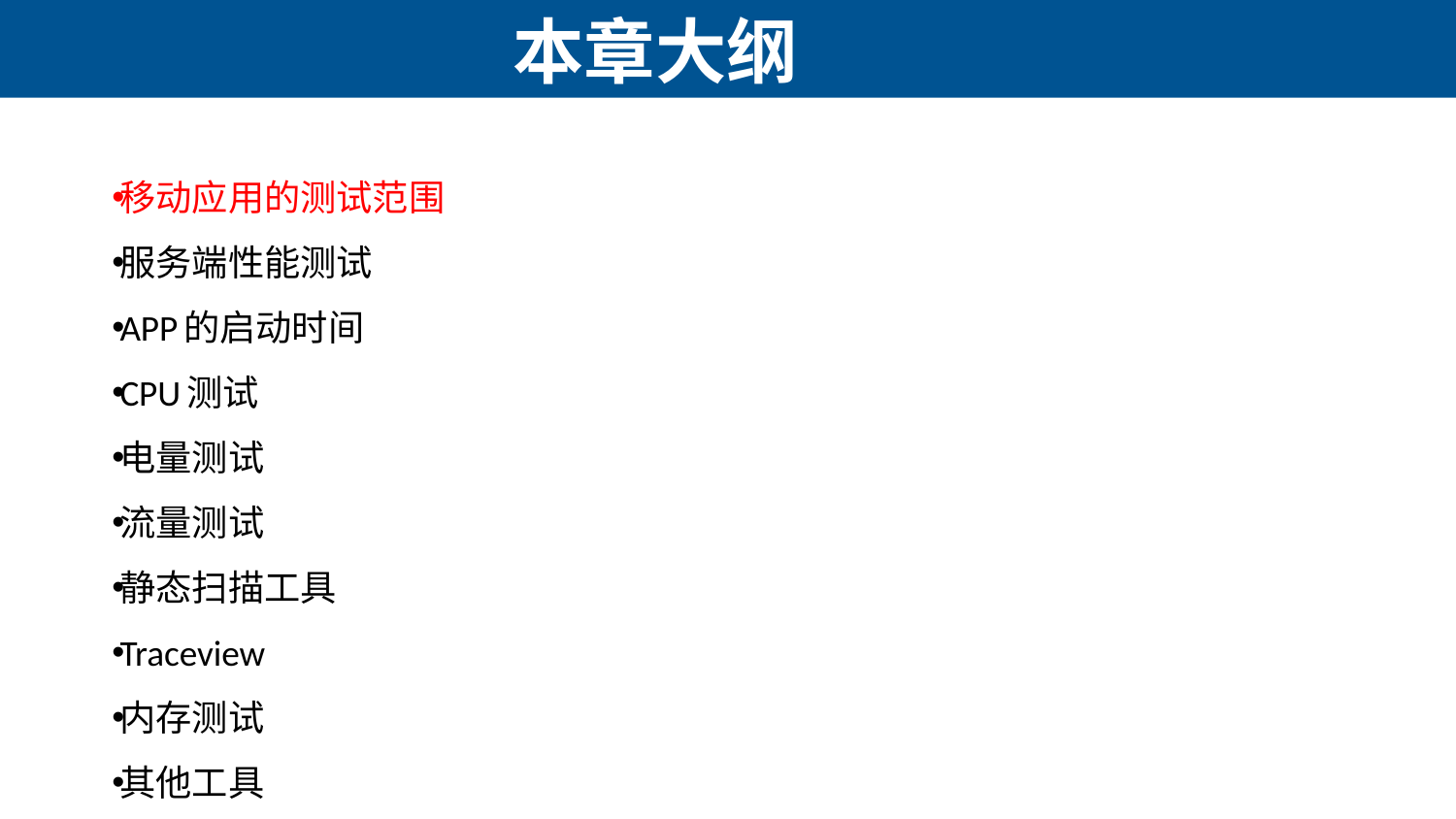

# 本章大纲
移动应用的测试范围
服务端性能测试
APP的启动时间
CPU测试
电量测试
流量测试
静态扫描工具
Traceview
内存测试
其他工具